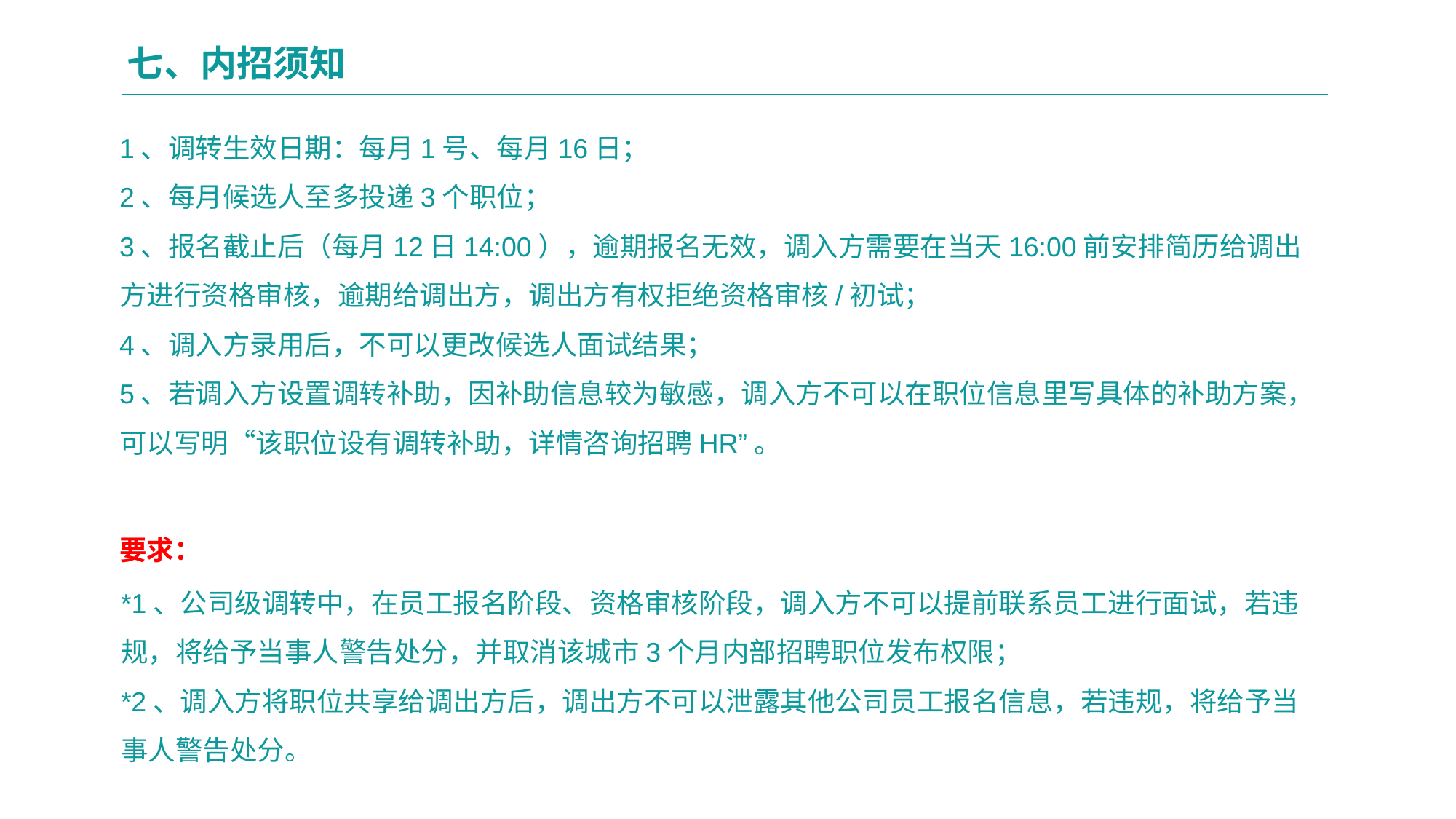

# 七、内招须知
1、调转生效日期：每月1号、每月16日；
2、每月候选人至多投递3个职位；
3、报名截止后（每月12日14:00），逾期报名无效，调入方需要在当天16:00前安排简历给调出方进行资格审核，逾期给调出方，调出方有权拒绝资格审核/初试；
4、调入方录用后，不可以更改候选人面试结果；
5、若调入方设置调转补助，因补助信息较为敏感，调入方不可以在职位信息里写具体的补助方案，可以写明“该职位设有调转补助，详情咨询招聘HR”。

要求：
*1、公司级调转中，在员工报名阶段、资格审核阶段，调入方不可以提前联系员工进行面试，若违规，将给予当事人警告处分，并取消该城市3个月内部招聘职位发布权限；
*2、调入方将职位共享给调出方后，调出方不可以泄露其他公司员工报名信息，若违规，将给予当事人警告处分。